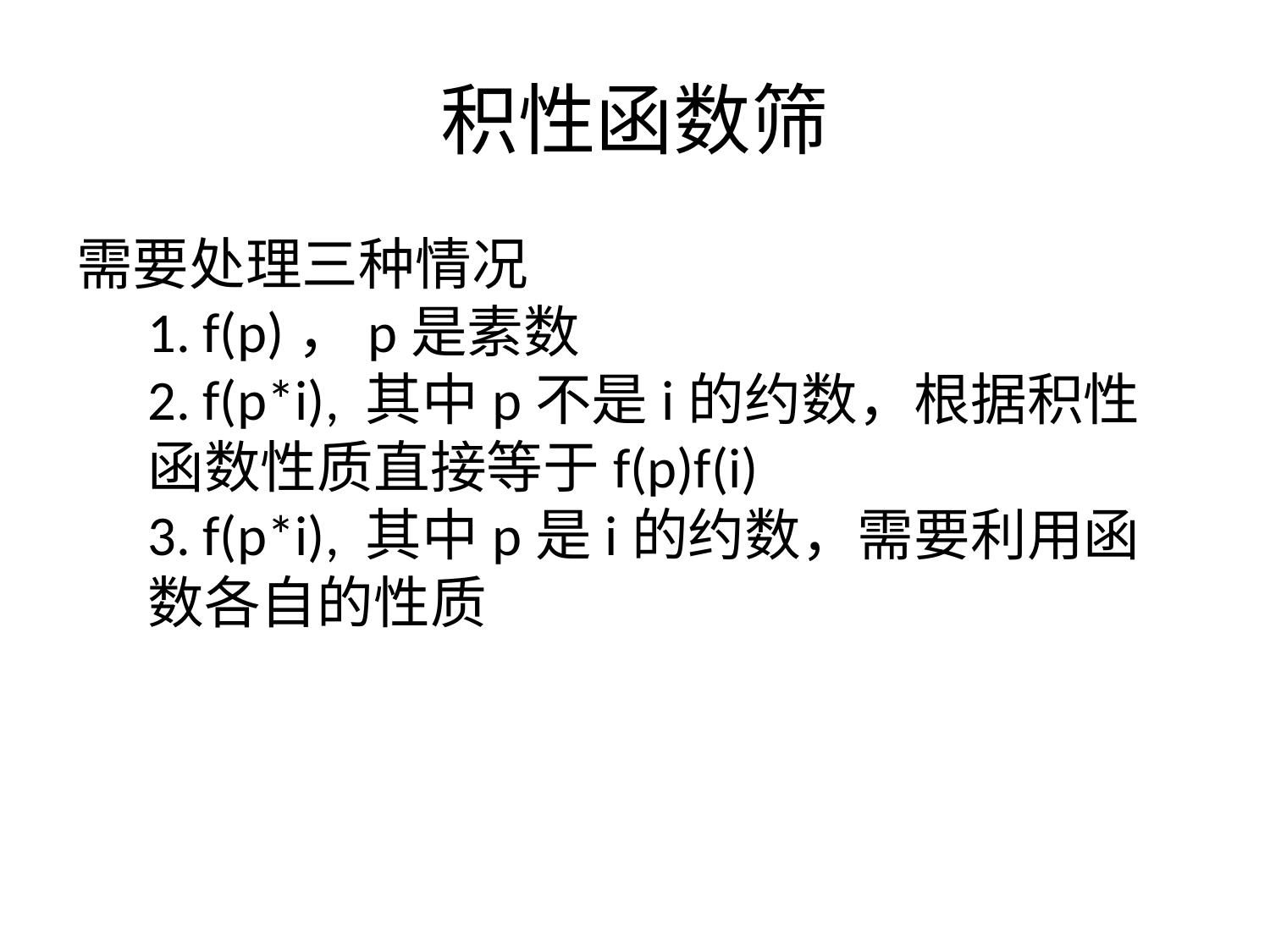

# 积性函数筛
需要处理三种情况
1. f(p)，p是素数
2. f(p*i), 其中p不是i的约数，根据积性函数性质直接等于f(p)f(i)
3. f(p*i), 其中p是i的约数，需要利用函数各自的性质